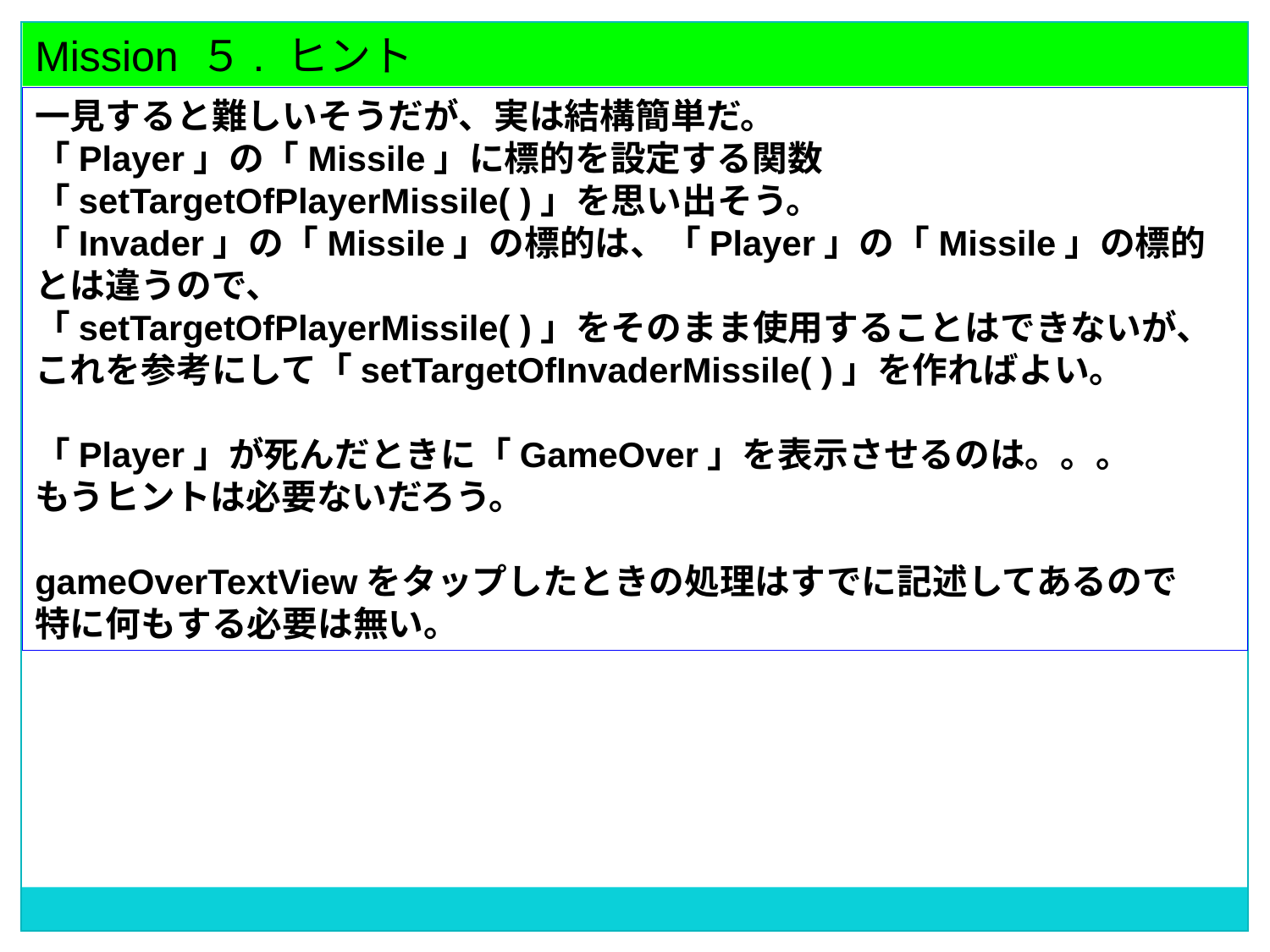

Mission ５. ヒント
一見すると難しいそうだが、実は結構簡単だ。
「Player」の「Missile」に標的を設定する関数
「setTargetOfPlayerMissile( )」を思い出そう。
「Invader」の「Missile」の標的は、「Player」の「Missile」の標的とは違うので、
「setTargetOfPlayerMissile( )」をそのまま使用することはできないが、
これを参考にして「setTargetOfInvaderMissile( )」を作ればよい。

「Player」が死んだときに「GameOver」を表示させるのは。。。
もうヒントは必要ないだろう。

gameOverTextViewをタップしたときの処理はすでに記述してあるので
特に何もする必要は無い。